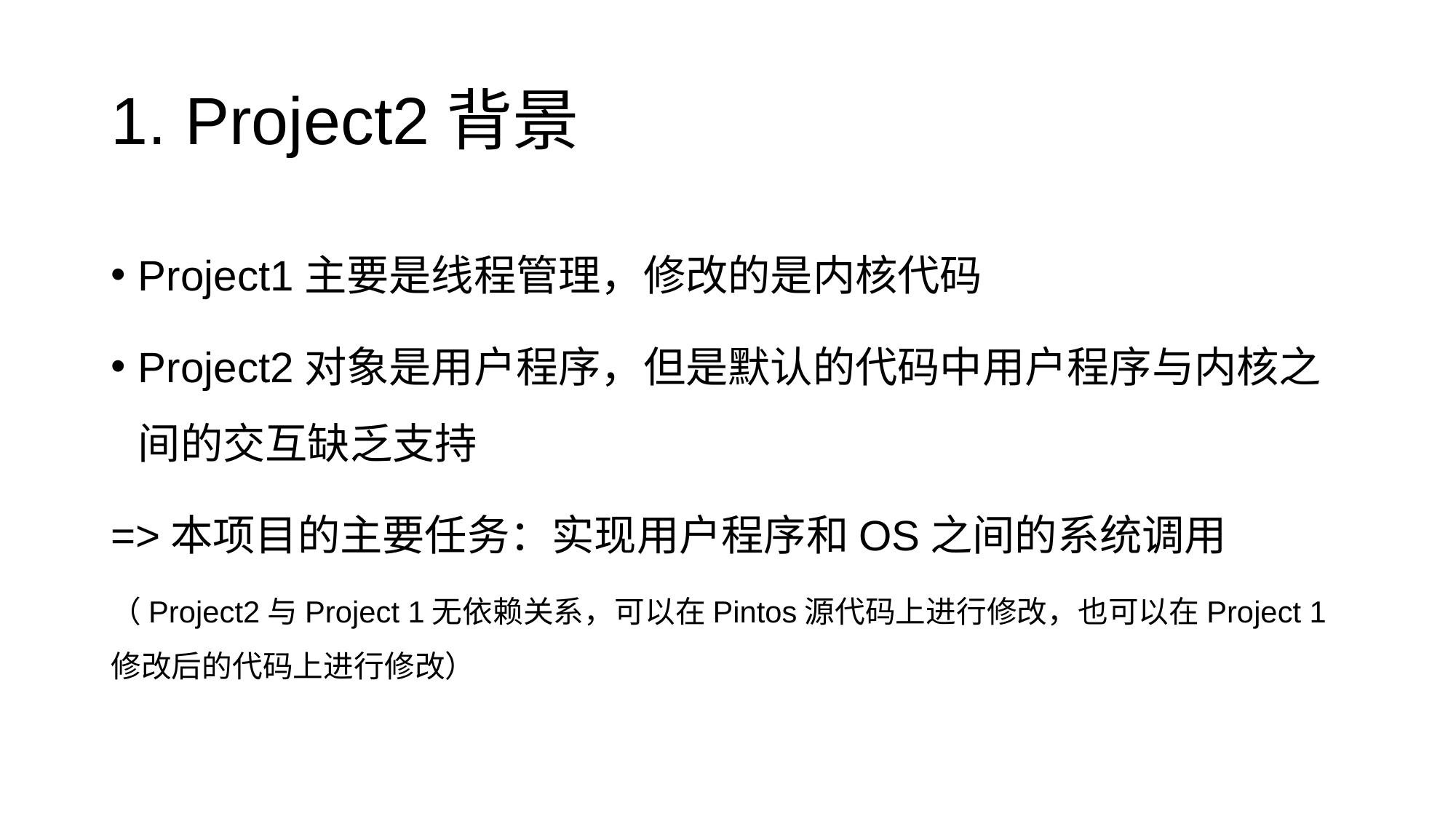

# 1. Project2背景
Project1主要是线程管理，修改的是内核代码
Project2对象是用户程序，但是默认的代码中用户程序与内核之间的交互缺乏支持
=>本项目的主要任务：实现用户程序和OS之间的系统调用
（Project2与Project 1无依赖关系，可以在Pintos源代码上进行修改，也可以在Project 1修改后的代码上进行修改）